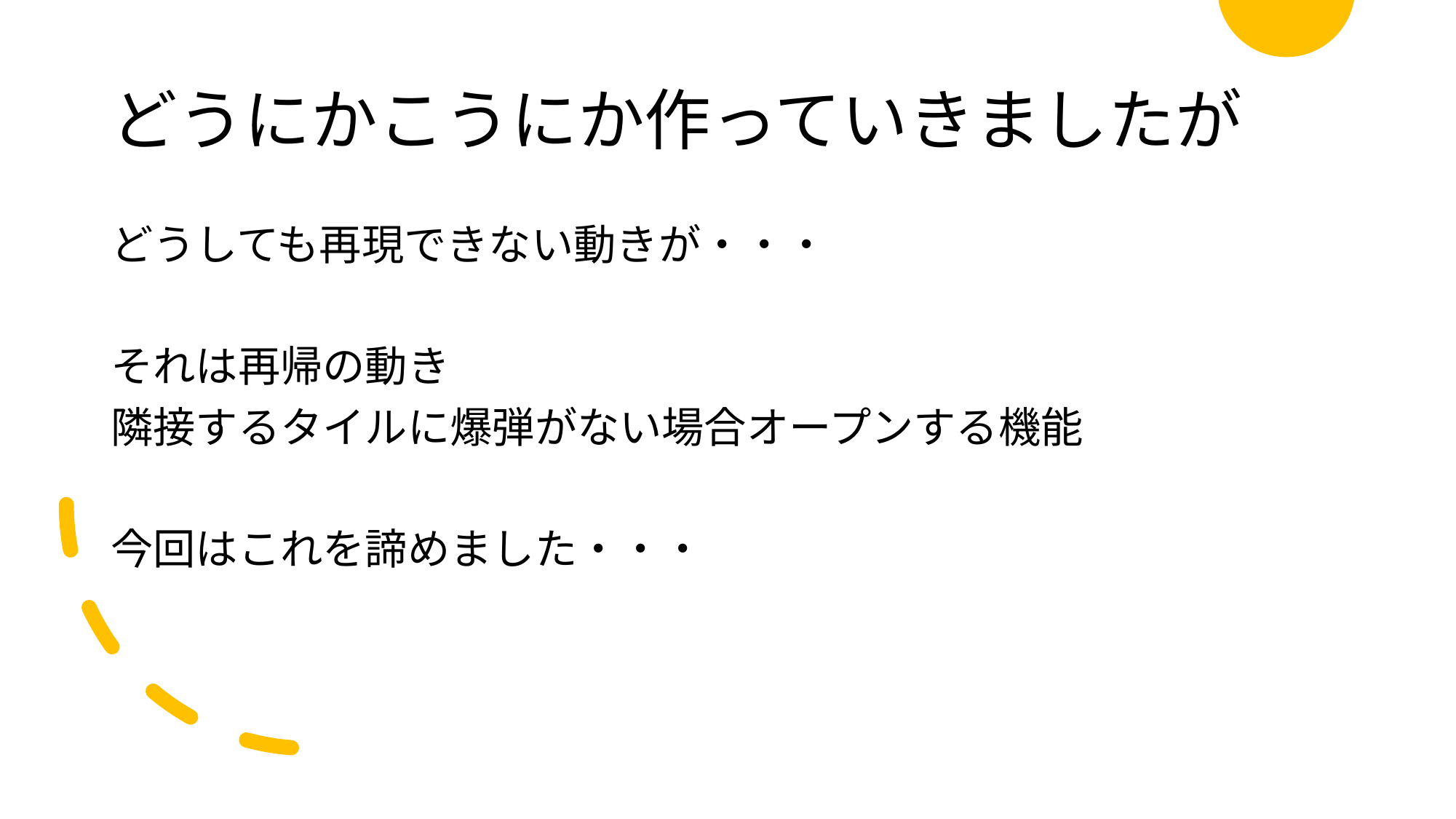

# どうにかこうにか作っていきましたが
どうしても再現できない動きが・・・

それは再帰の動き
隣接するタイルに爆弾がない場合オープンする機能

今回はこれを諦めました・・・